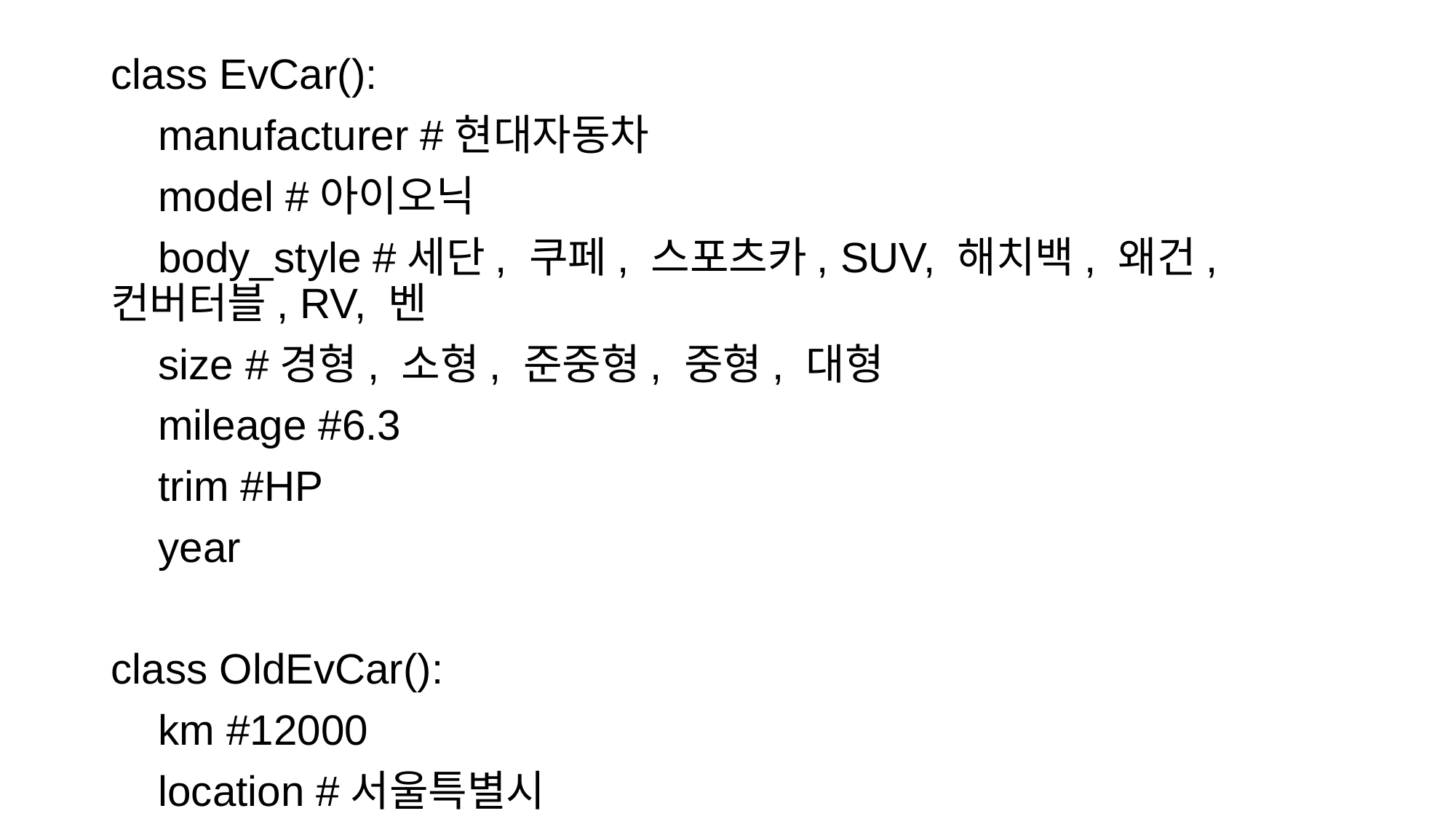

class EvCar():
    manufacturer #현대자동차
    model #아이오닉
    body_style #세단, 쿠페, 스포츠카, SUV, 해치백, 왜건, 컨버터블, RV, 벤
    size #경형, 소형, 준중형, 중형, 대형
    mileage #6.3
    trim #HP
    year

class OldEvCar():
    km #12000
    location #서울특별시

class GovernmentSupport():
    manufacturer
    model
    trim
    subsidy_gov #650
    subsidy_local #650

class RegistrationStatus():
    year_month #2020.07
    fuel #휘발유
    number #120000

class ChargingStation():